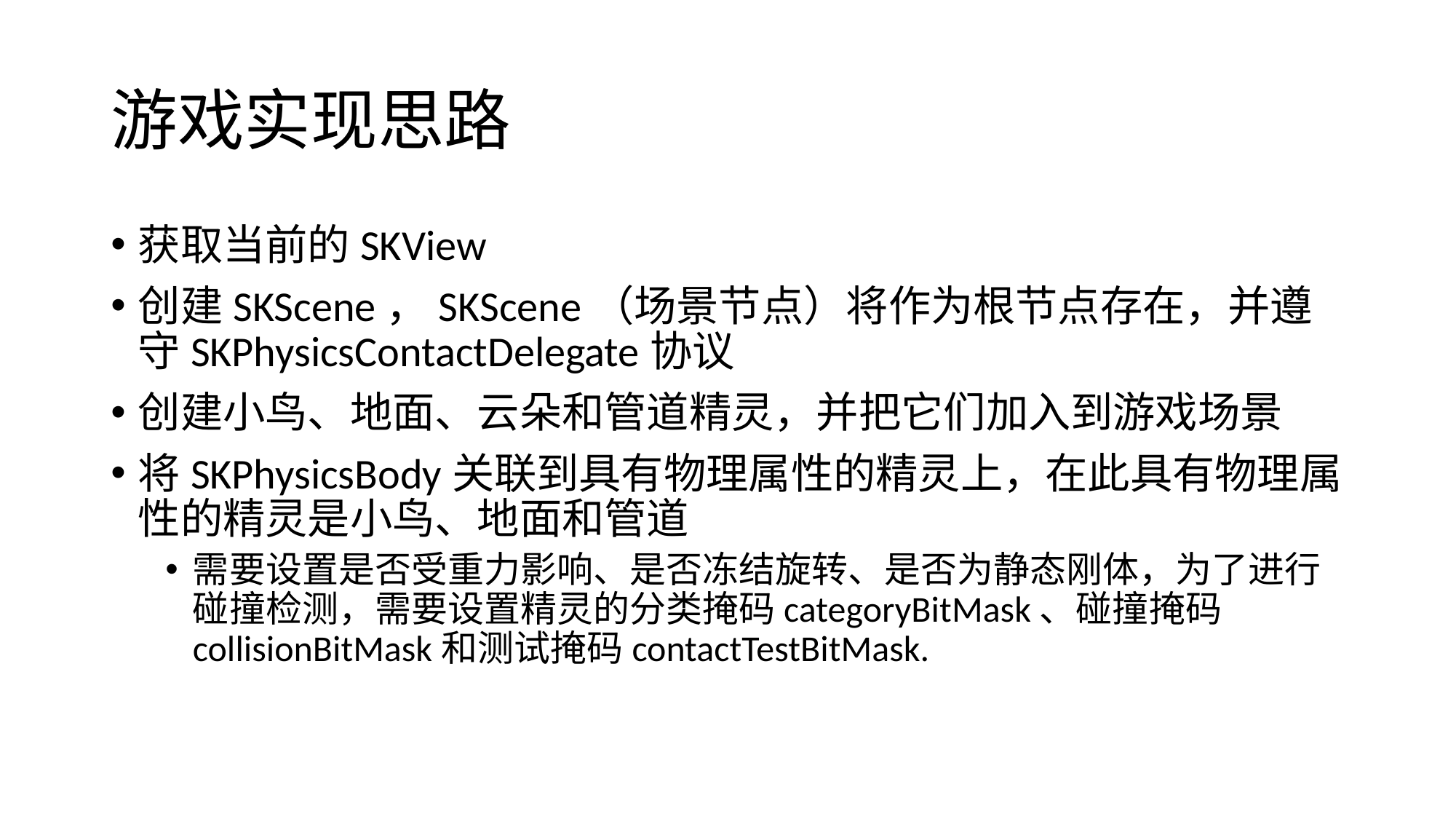

# 游戏实现思路
获取当前的SKView
创建SKScene，SKScene（场景节点）将作为根节点存在，并遵守SKPhysicsContactDelegate协议
创建小鸟、地面、云朵和管道精灵，并把它们加入到游戏场景
将SKPhysicsBody关联到具有物理属性的精灵上，在此具有物理属性的精灵是小鸟、地面和管道
需要设置是否受重力影响、是否冻结旋转、是否为静态刚体，为了进行碰撞检测，需要设置精灵的分类掩码categoryBitMask、碰撞掩码collisionBitMask和测试掩码contactTestBitMask.